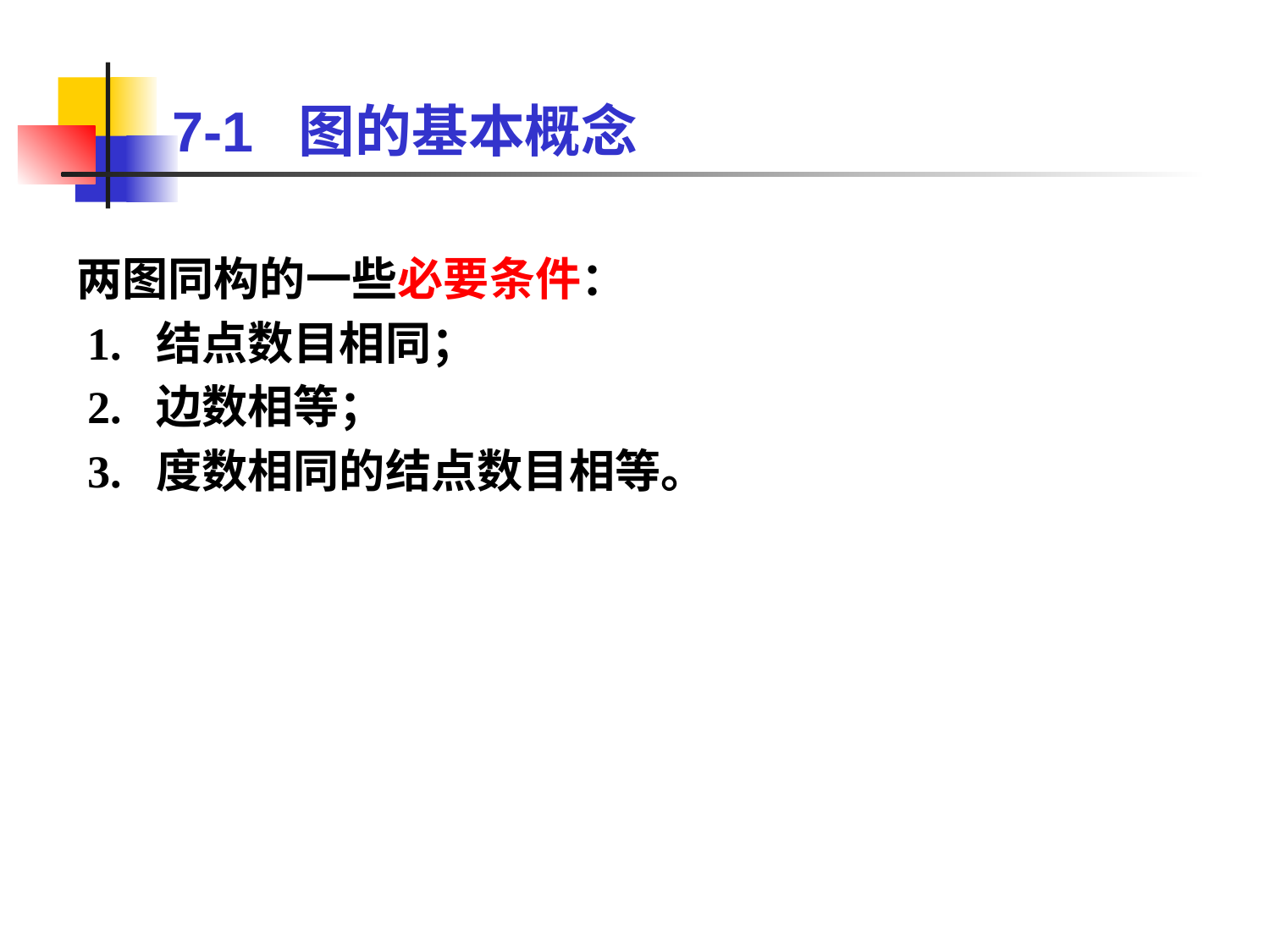

# 7-1  图的基本概念
两图同构的一些必要条件：
 1.  结点数目相同；
 2.  边数相等；
 3.  度数相同的结点数目相等。
28